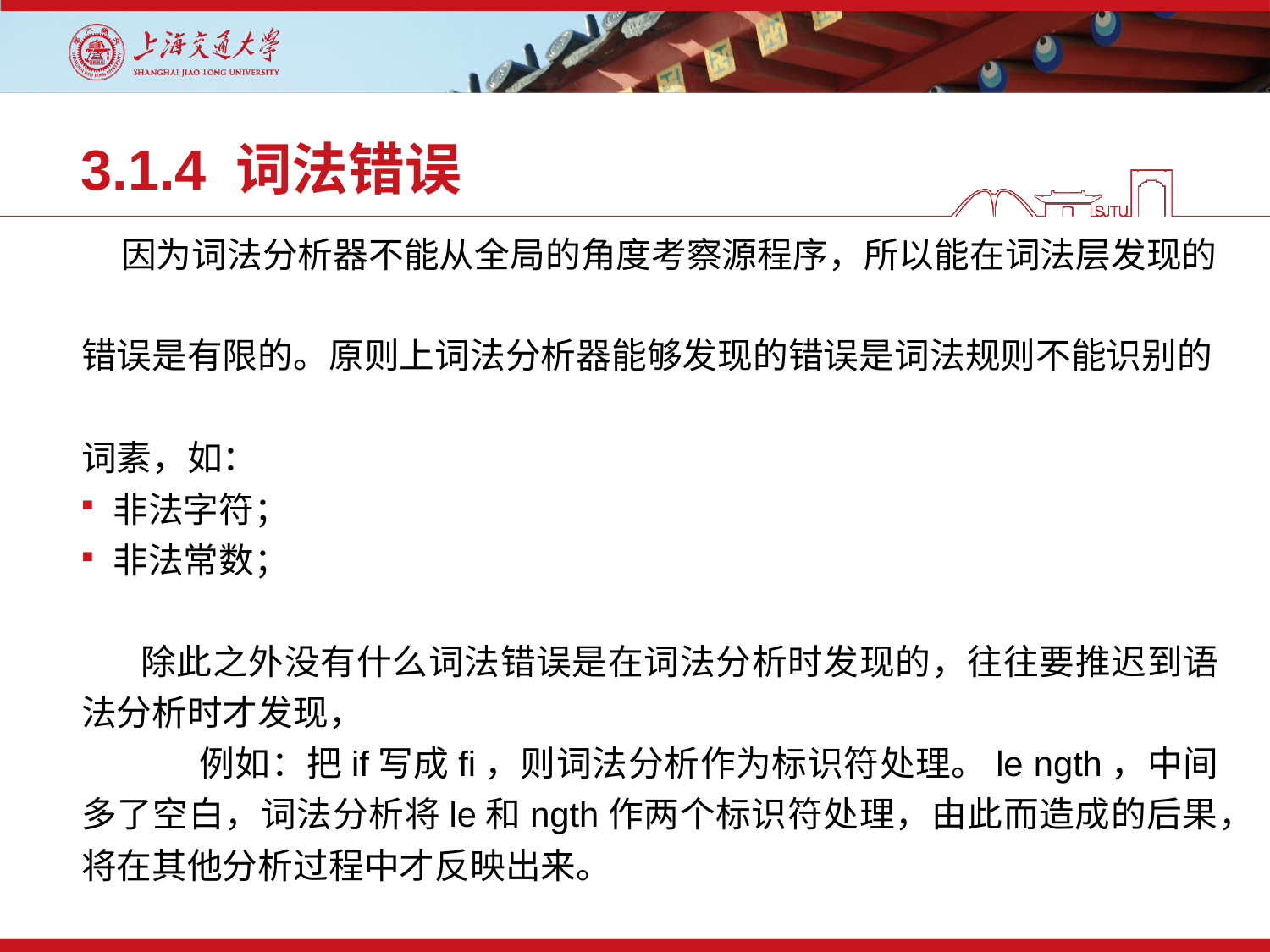

# 3.1.4 词法错误
    因为词法分析器不能从全局的角度考察源程序，所以能在词法层发现的

错误是有限的。原则上词法分析器能够发现的错误是词法规则不能识别的

词素，如：
非法字符；
非法常数；

      除此之外没有什么词法错误是在词法分析时发现的，往往要推迟到语法分析时才发现，
             例如：把if写成fi，则词法分析作为标识符处理。le ngth，中间多了空白，词法分析将le和ngth作两个标识符处理，由此而造成的后果，将在其他分析过程中才反映出来。